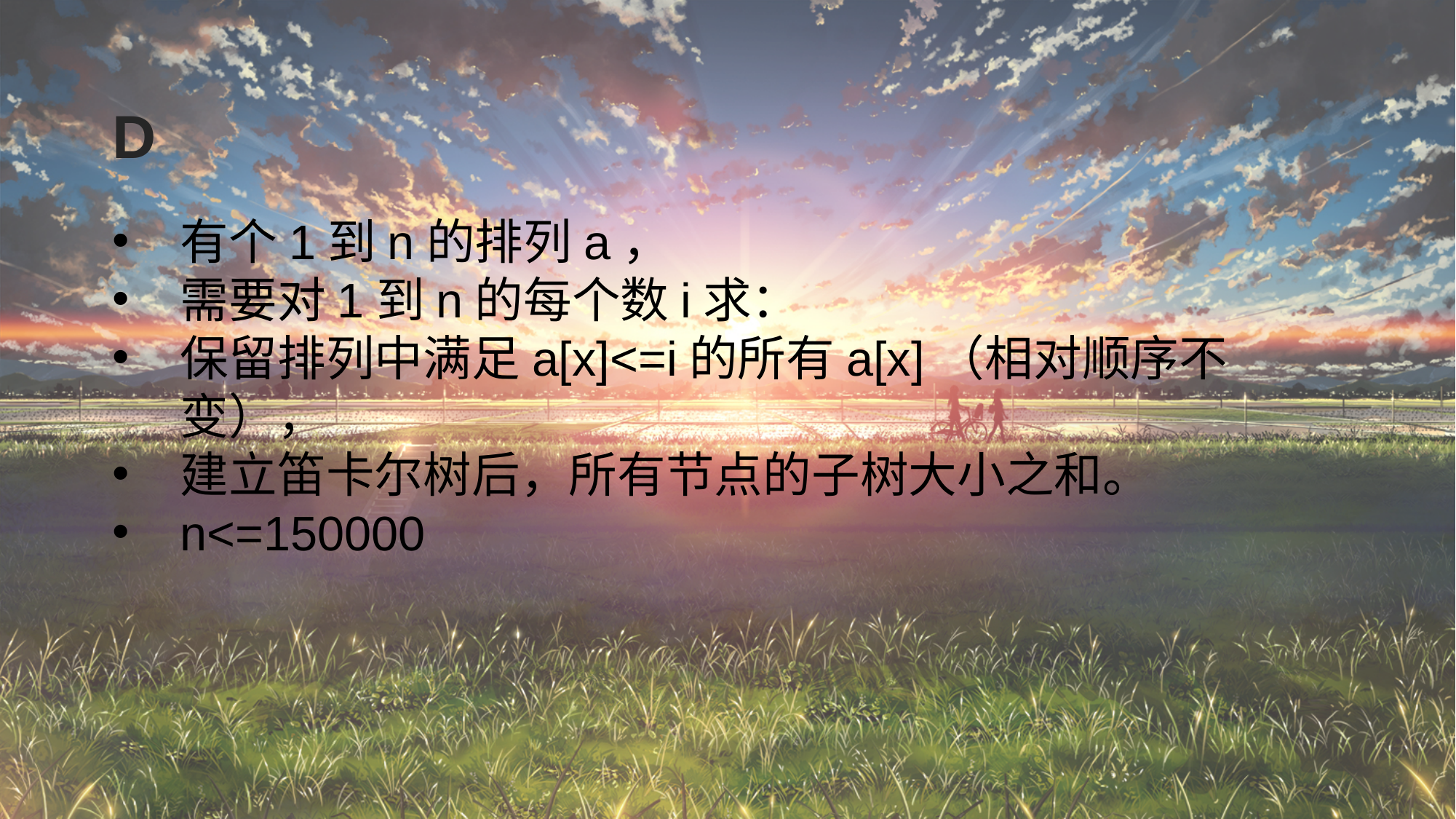

# D
有个1到n的排列a，
需要对1到n的每个数i求：
保留排列中满足a[x]<=i的所有a[x]（相对顺序不变），
建立笛卡尔树后，所有节点的子树大小之和。
n<=150000